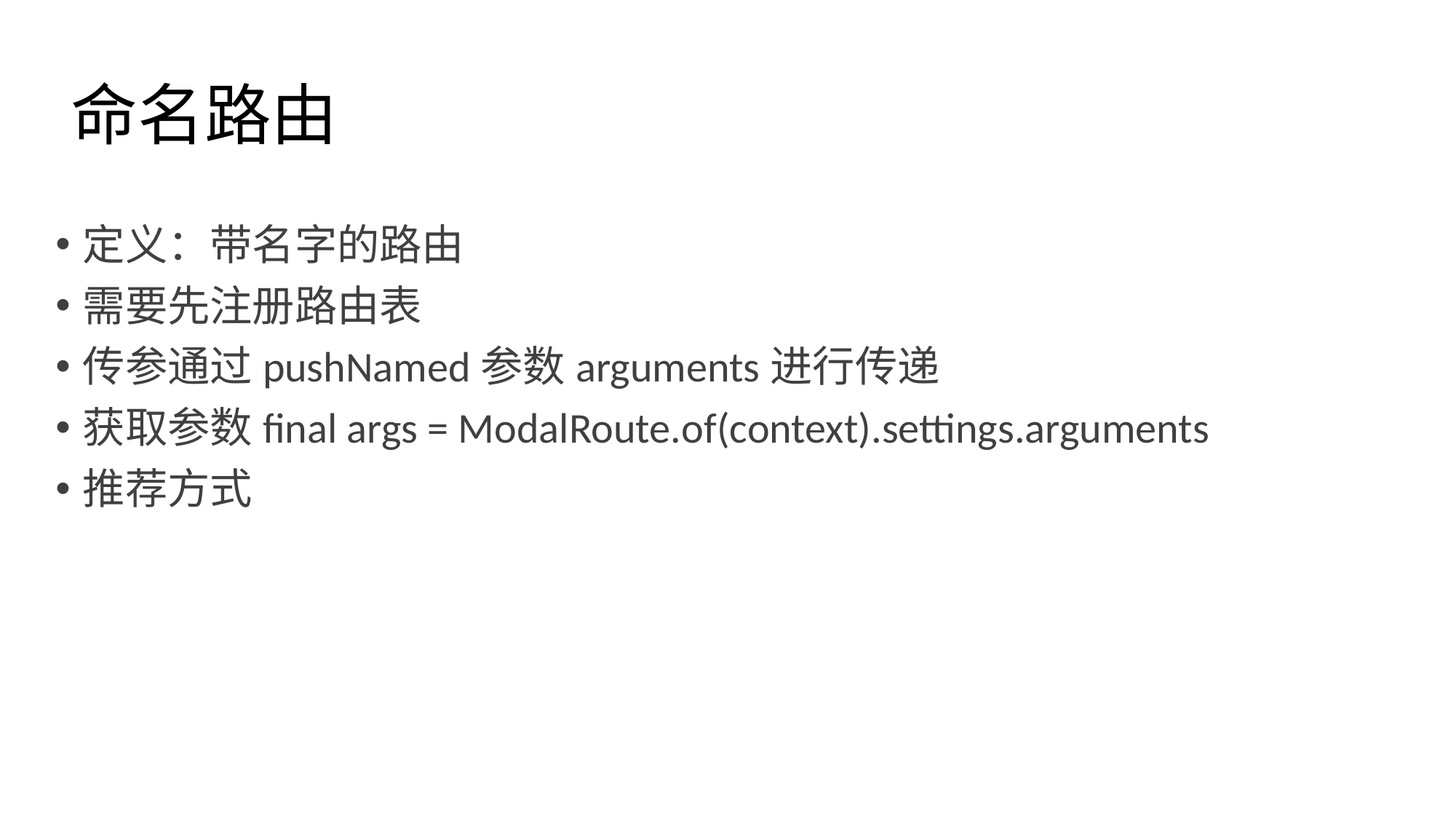

# 命名路由
定义：带名字的路由
需要先注册路由表
传参通过pushNamed参数arguments进行传递
获取参数final args = ModalRoute.of(context).settings.arguments
推荐方式